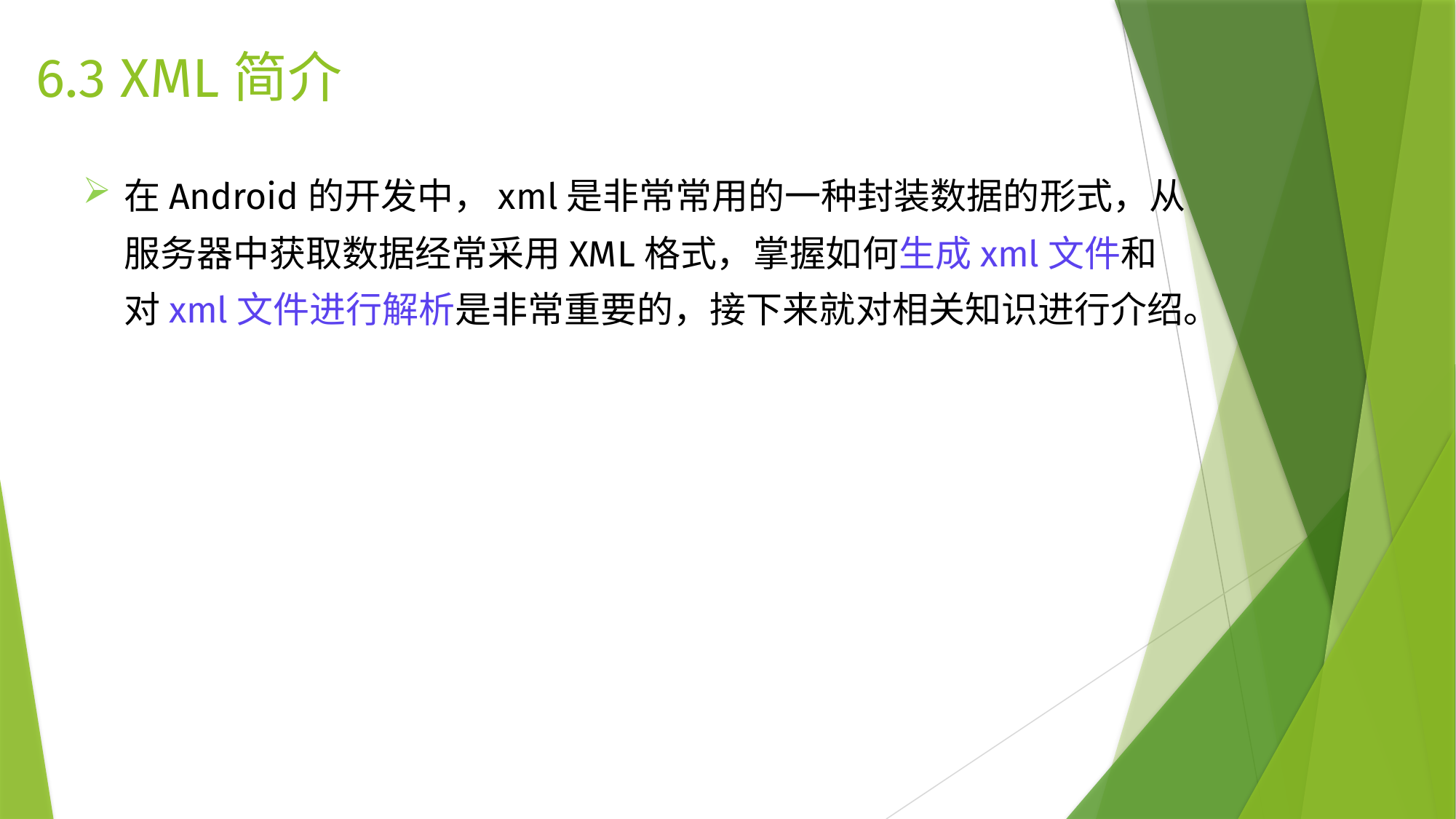

# 6.3 XML简介
在Android的开发中，xml是非常常用的一种封装数据的形式，从服务器中获取数据经常采用XML格式，掌握如何生成xml文件和对xml文件进行解析是非常重要的，接下来就对相关知识进行介绍。